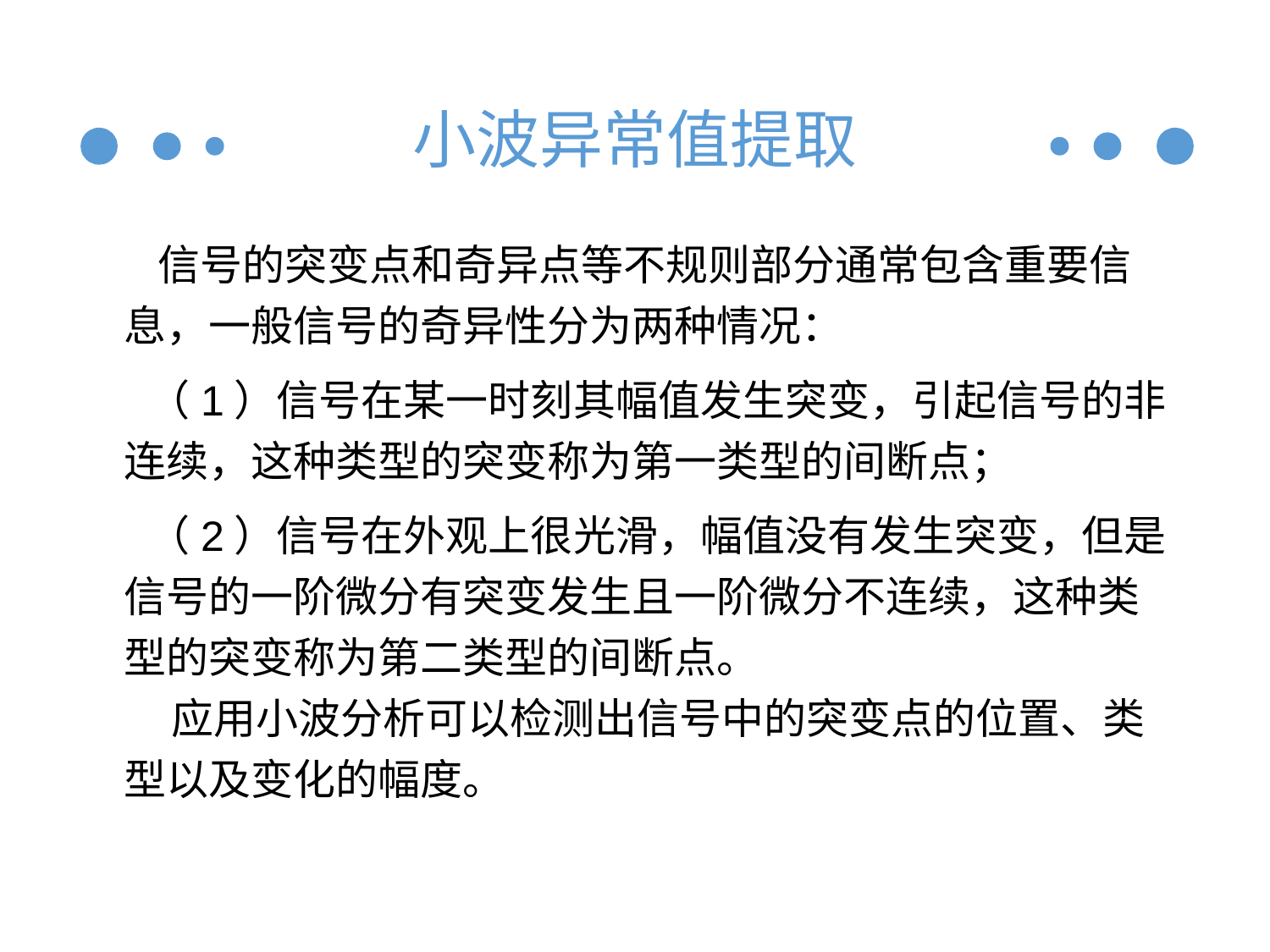

# 小波异常值提取
     信号的突变点和奇异点等不规则部分通常包含重要信息，一般信号的奇异性分为两种情况：
    （1）信号在某一时刻其幅值发生突变，引起信号的非连续，这种类型的突变称为第一类型的间断点；
    （2）信号在外观上很光滑，幅值没有发生突变，但是信号的一阶微分有突变发生且一阶微分不连续，这种类型的突变称为第二类型的间断点。
     应用小波分析可以检测出信号中的突变点的位置、类型以及变化的幅度。